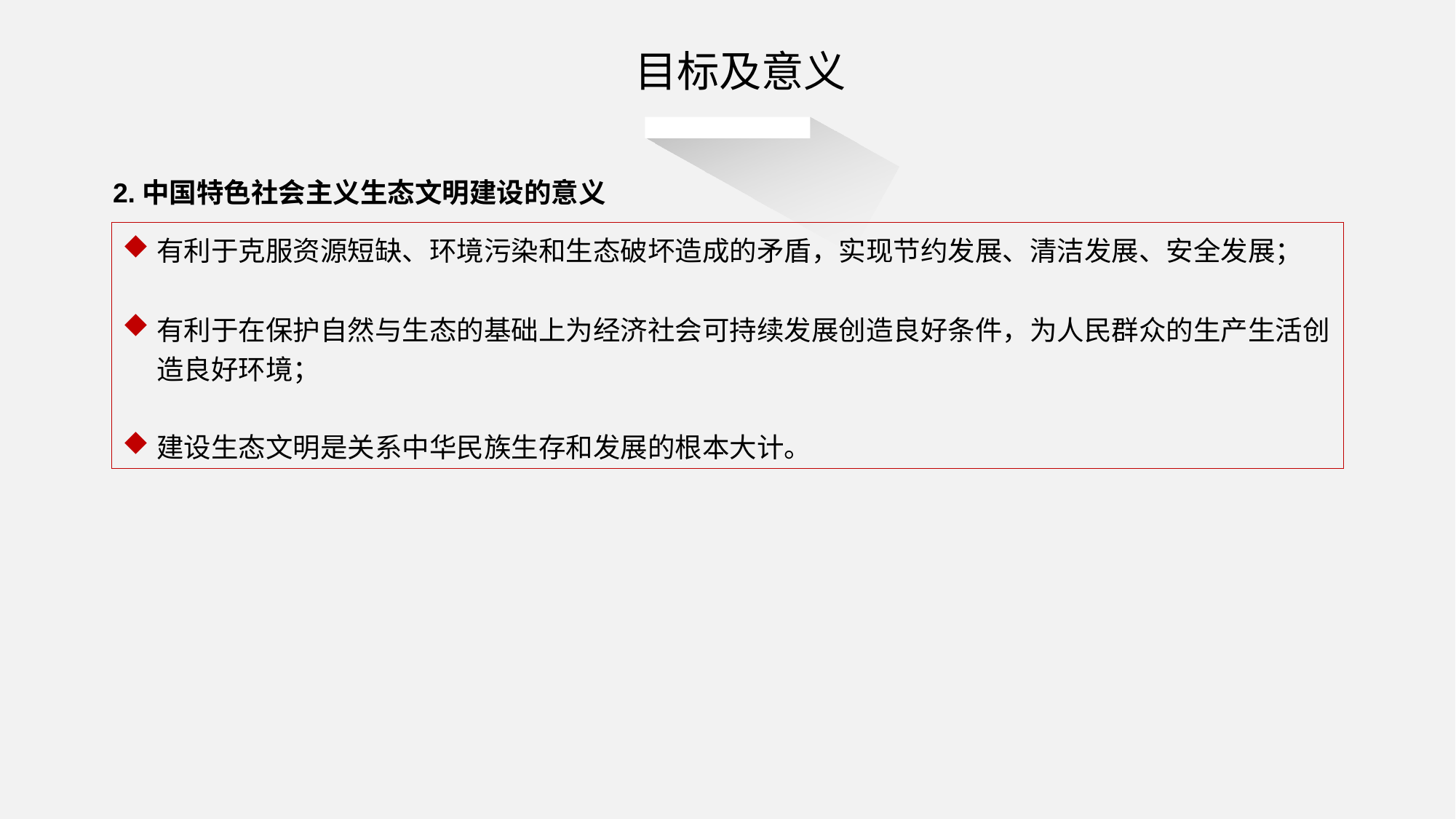

目标及意义

2.中国特色社会主义生态文明建设的意义
有利于克服资源短缺、环境污染和生态破坏造成的矛盾，实现节约发展、清洁发展、安全发展；

有利于在保护自然与生态的基础上为经济社会可持续发展创造良好条件，为人民群众的生产生活创造良好环境；

建设生态文明是关系中华民族生存和发展的根本大计。